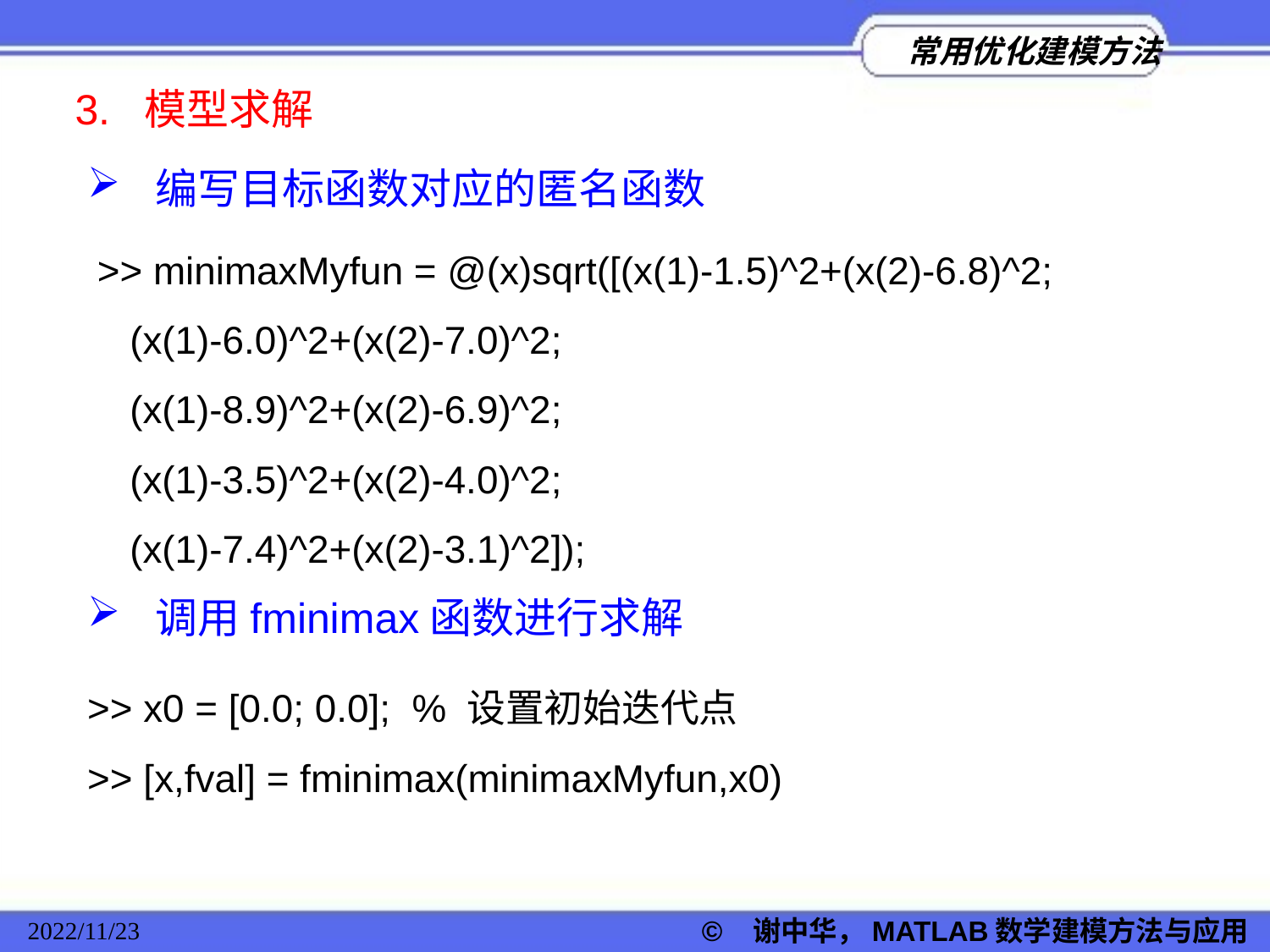

3.  模型求解
 编写目标函数对应的匿名函数
>> minimaxMyfun = @(x)sqrt([(x(1)-1.5)^2+(x(2)-6.8)^2;
   (x(1)-6.0)^2+(x(2)-7.0)^2;
   (x(1)-8.9)^2+(x(2)-6.9)^2;
   (x(1)-3.5)^2+(x(2)-4.0)^2;
   (x(1)-7.4)^2+(x(2)-3.1)^2]);
 调用fminimax函数进行求解
>> x0 = [0.0; 0.0];  % 设置初始迭代点
>> [x,fval] = fminimax(minimaxMyfun,x0)
2022/11/23
©   谢中华，MATLAB数学建模方法与应用